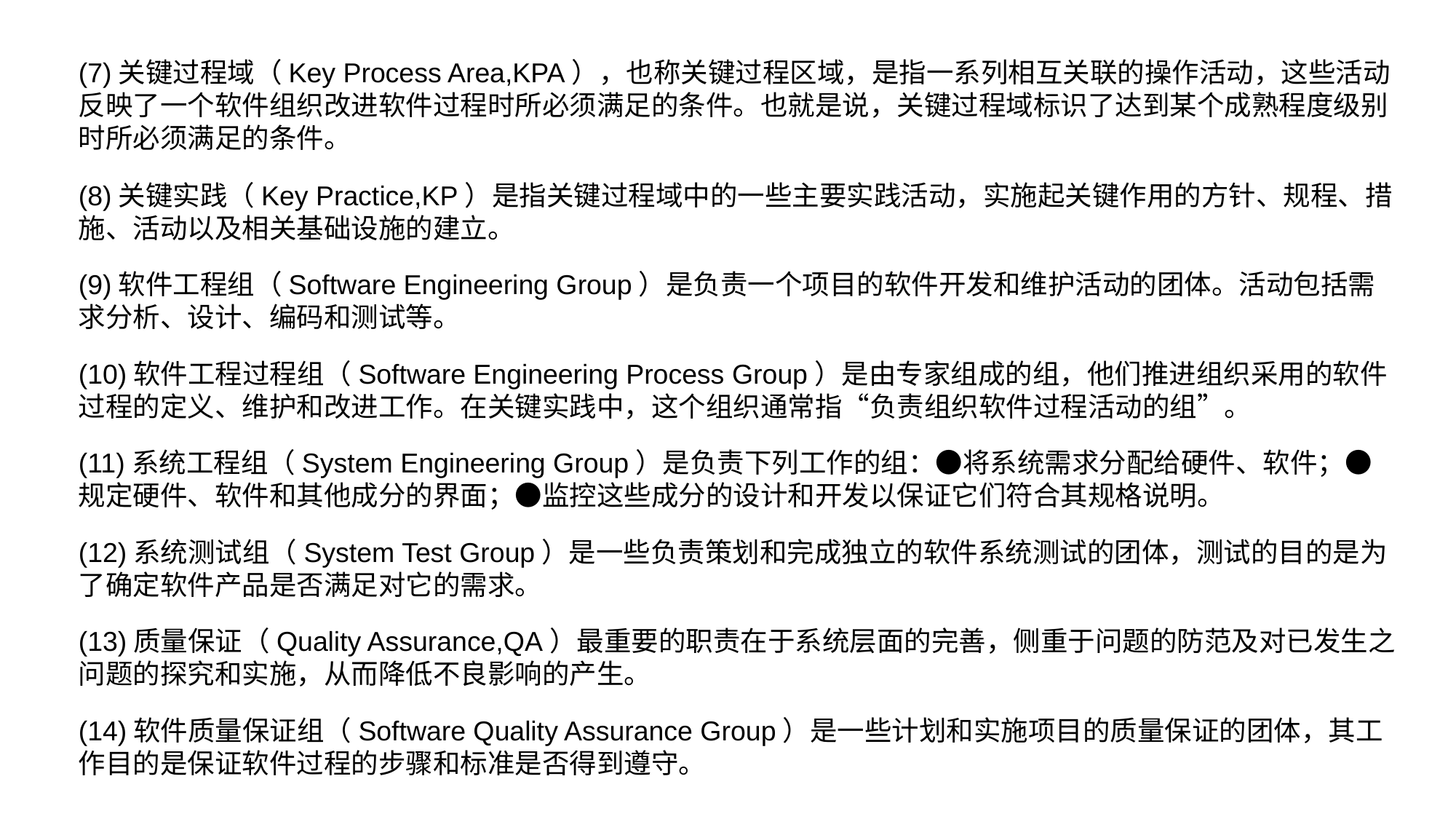

(7)关键过程域（Key Process Area,KPA），也称关键过程区域，是指一系列相互关联的操作活动，这些活动反映了一个软件组织改进软件过程时所必须满足的条件。也就是说，关键过程域标识了达到某个成熟程度级别时所必须满足的条件。
(8)关键实践（Key Practice,KP）是指关键过程域中的一些主要实践活动，实施起关键作用的方针、规程、措施、活动以及相关基础设施的建立。
(9)软件工程组（Software Engineering Group）是负责一个项目的软件开发和维护活动的团体。活动包括需求分析、设计、编码和测试等。
(10)软件工程过程组（Software Engineering Process Group）是由专家组成的组，他们推进组织采用的软件过程的定义、维护和改进工作。在关键实践中，这个组织通常指“负责组织软件过程活动的组”。
(11)系统工程组（System Engineering Group）是负责下列工作的组：●将系统需求分配给硬件、软件；●规定硬件、软件和其他成分的界面；●监控这些成分的设计和开发以保证它们符合其规格说明。
(12)系统测试组（System Test Group）是一些负责策划和完成独立的软件系统测试的团体，测试的目的是为了确定软件产品是否满足对它的需求。
(13)质量保证（Quality Assurance,QA）最重要的职责在于系统层面的完善，侧重于问题的防范及对已发生之问题的探究和实施，从而降低不良影响的产生。
(14)软件质量保证组（Software Quality Assurance Group）是一些计划和实施项目的质量保证的团体，其工作目的是保证软件过程的步骤和标准是否得到遵守。